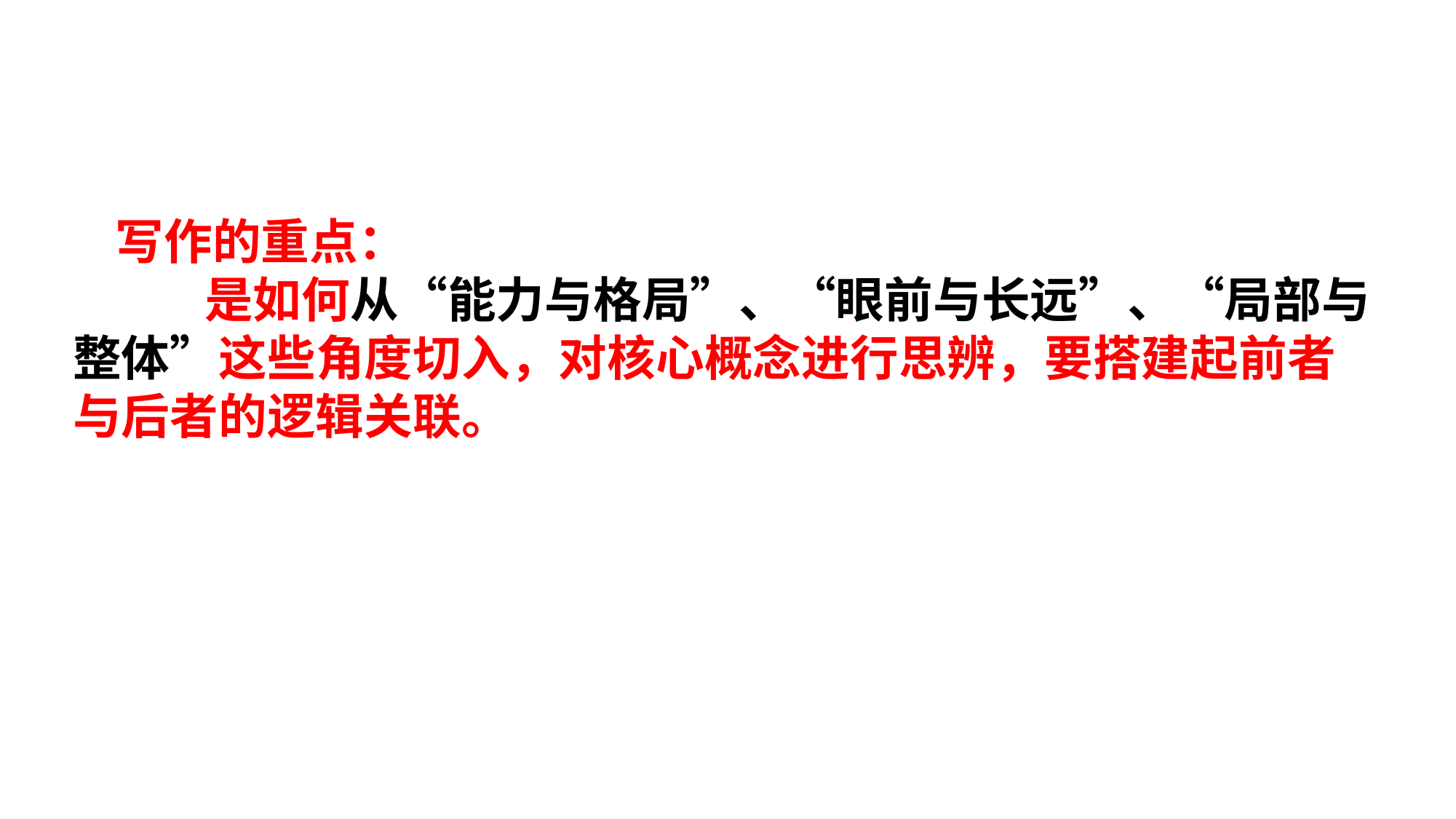

写作的重点：
       是如何从“能力与格局”、“眼前与长远”、“局部与整体”这些角度切入，对核心概念进行思辨，要搭建起前者与后者的逻辑关联。